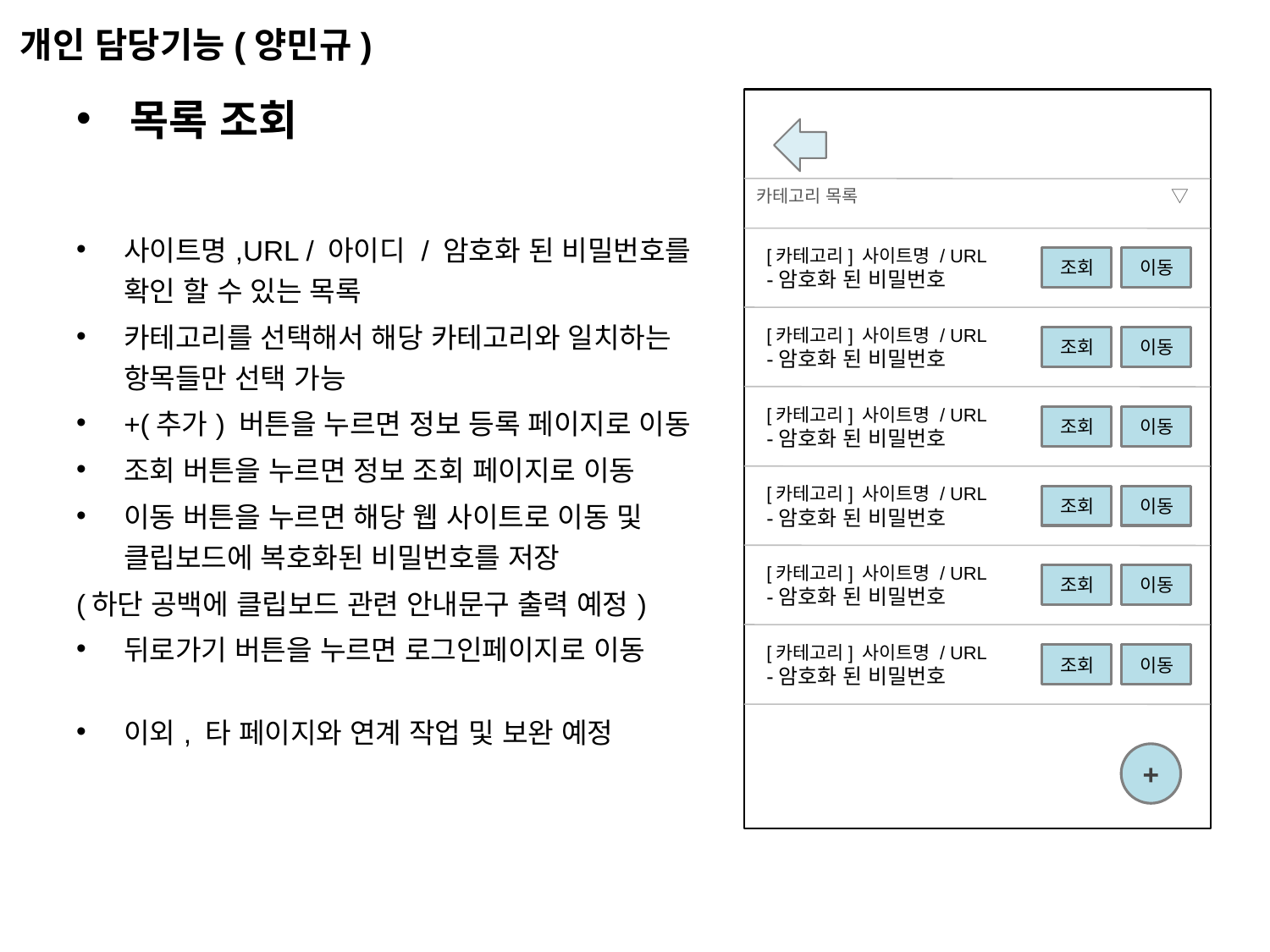

개인 담당기능(양민규)
# 목록 조회

카테고리 목록			       ▽
사이트명,URL / 아이디 / 암호화 된 비밀번호를 확인 할 수 있는 목록
카테고리를 선택해서 해당 카테고리와 일치하는 항목들만 선택 가능
+(추가) 버튼을 누르면 정보 등록 페이지로 이동
조회 버튼을 누르면 정보 조회 페이지로 이동
이동 버튼을 누르면 해당 웹 사이트로 이동 및 클립보드에 복호화된 비밀번호를 저장
(하단 공백에 클립보드 관련 안내문구 출력 예정)
뒤로가기 버튼을 누르면 로그인페이지로 이동

이외, 타 페이지와 연계 작업 및 보완 예정
[카테고리] 사이트명 / URL
-암호화 된 비밀번호
조회
이동
[카테고리] 사이트명 / URL
-암호화 된 비밀번호
조회
이동
[카테고리] 사이트명 / URL
-암호화 된 비밀번호
조회
이동
[카테고리] 사이트명 / URL
-암호화 된 비밀번호
조회
이동
[카테고리] 사이트명 / URL
-암호화 된 비밀번호
조회
이동
[카테고리] 사이트명 / URL
-암호화 된 비밀번호
조회
이동
+